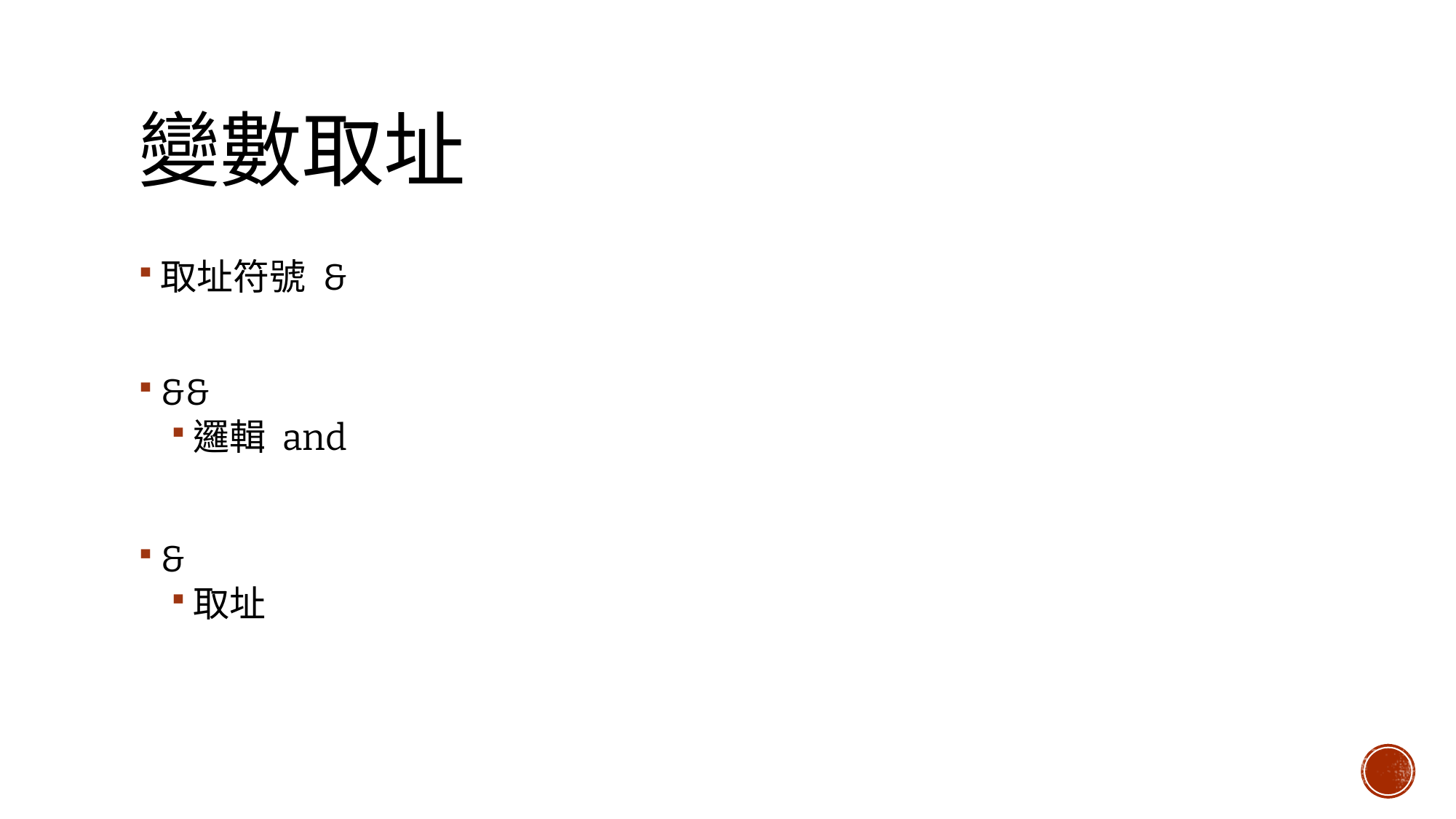

# 變數取址
取址符號 &

&&
邏輯 and

&
取址